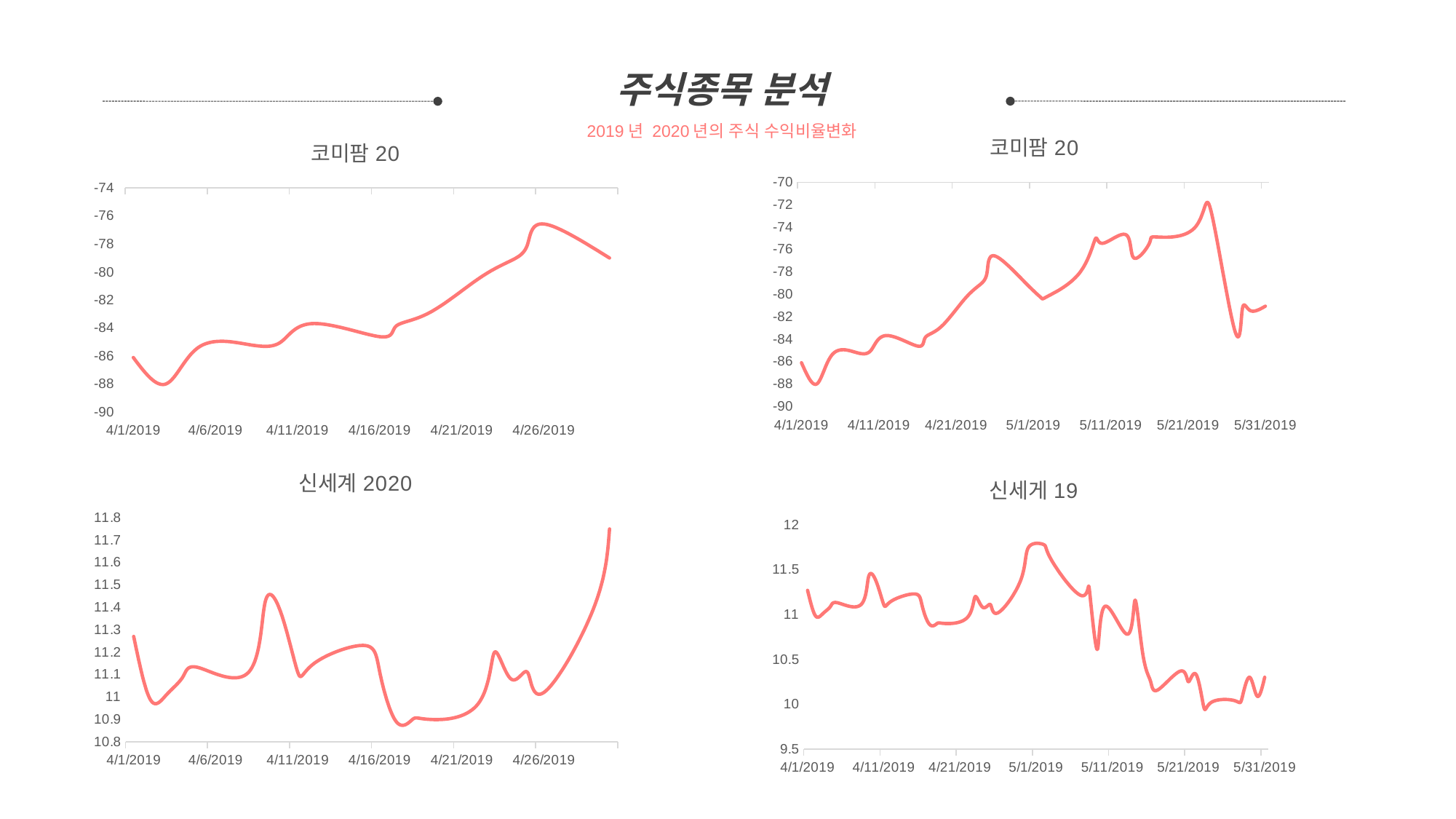

주식종목 분석
2019년 2020년의 주식 수익비율변화

### Chart: 코미팜20

| Category | 주가수익비율 |
|---|---|
| 43571 | -84.62 |
| 43585 | -79.0 |
| 43556 | -86.11 |
| 43563 | -85.18 |
| 43579 | -79.19 |
| 43574 | -82.93 |
| 43558 | -87.99 |
| 43581 | -76.57 |
| 43560 | -85.36 |
| 43567 | -83.68 |
| 43572 | -83.87 |
| 43580 | -78.06 |
| 43565 | -84.99 |
| 43577 | -80.5 |
| 43613 | -81.43 |
| 43607 | -73.95 |
| 43616 | -81.06 |
| 43612 | -83.12 |
| 43601 | -75.44 |
| 43598 | -74.69 |
| 43594 | -75.07 |
| 43588 | -80.12 |
| 43609 | -72.63 |
| 43614 | -81.43 |
| 43592 | -78.06 |
| 43599 | -76.75 |
| 43602 | -74.88 |
| 43587 | -80.31 |
| 43595 | -75.44 |

### Chart: 코미팜20

| Category | 주가수익비율 |
|---|---|
| 43571 | -84.62 |
| 43585 | -79.0 |
| 43556 | -86.11 |
| 43563 | -85.18 |
| 43579 | -79.19 |
| 43574 | -82.93 |
| 43558 | -87.99 |
| 43581 | -76.57 |
| 43560 | -85.36 |
| 43567 | -83.68 |
| 43572 | -83.87 |
| 43580 | -78.06 |
| 43565 | -84.99 |
| 43577 | -80.5 |

### Chart: 신세계2020

| Category | 주가수익비율 |
|---|---|
| 43581 | 11.02 |
| 43563 | 11.11 |
| 43571 | 11.11 |
| 43579 | 11.08 |
| 43585 | 11.75 |
| 43559 | 11.09 |
| 43570 | 11.23 |
| 43566 | 11.11 |
| 43560 | 11.13 |
| 43572 | 10.89 |
| 43573 | 10.9 |
| 43558 | 11.01 |
| 43577 | 10.97 |
| 43565 | 11.37 |
| 43580 | 11.11 |
| 43584 | 11.39 |
| 43564 | 11.42 |
| 43557 | 10.99 |
| 43578 | 11.2 |
| 43567 | 11.15 |
| 43574 | 10.9 |
| 43556 | 11.27 |

### Chart: 신세게19

| Category | 주가현금흐름비율 |
|---|---|
| 43581 | 11.02 |
| 43563 | 11.11 |
| 43571 | 11.11 |
| 43579 | 11.08 |
| 43585 | 11.75 |
| 43559 | 11.09 |
| 43570 | 11.23 |
| 43566 | 11.11 |
| 43560 | 11.13 |
| 43572 | 10.89 |
| 43573 | 10.9 |
| 43558 | 11.01 |
| 43577 | 10.97 |
| 43565 | 11.37 |
| 43580 | 11.11 |
| 43584 | 11.39 |
| 43564 | 11.42 |
| 43557 | 10.99 |
| 43578 | 11.2 |
| 43567 | 11.15 |
| 43574 | 10.9 |
| 43556 | 11.27 |
| 43592 | 11.21 |
| 43601 | 10.26 |
| 43599 | 11.16 |
| 43607 | 10.33 |
| 43614 | 10.3 |
| 43616 | 10.3 |
| 43612 | 10.04 |
| 43602 | 10.16 |
| 43587 | 11.78 |
| 43595 | 11.09 |
| 43609 | 10.02 |
| 43613 | 10.06 |
| 43605 | 10.37 |
| 43615 | 10.09 |
| 43598 | 10.78 |
| 43593 | 11.27 |
| 43600 | 10.56 |
| 43588 | 11.61 |
| 43594 | 10.61 |
| 43606 | 10.25 |
| 43608 | 9.97 |